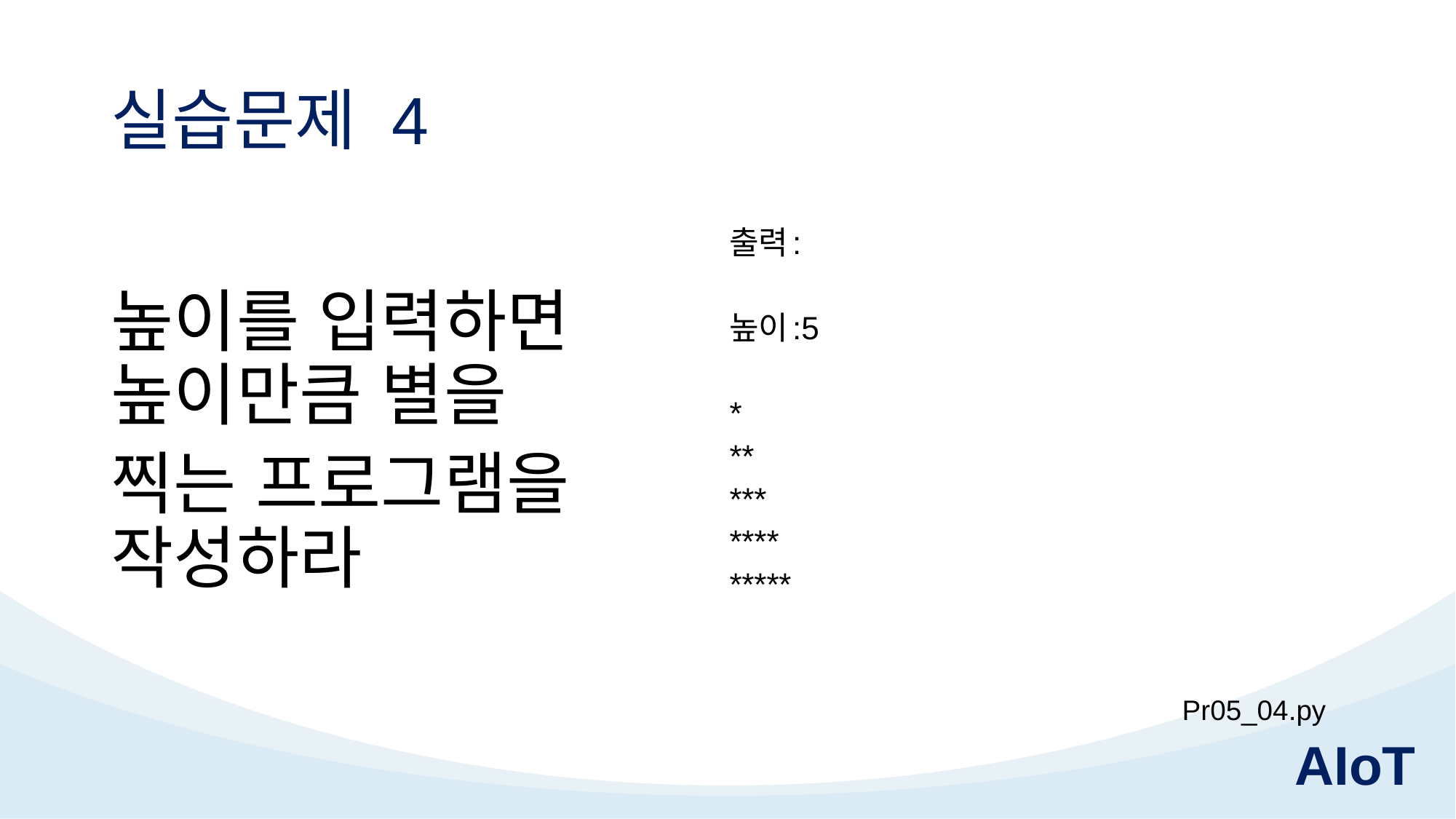

# 실습문제 4

높이를 입력하면 높이만큼 별을
찍는 프로그램을 작성하라
출력:

높이:5

*
**
***
****
*****

Pr05_04.py